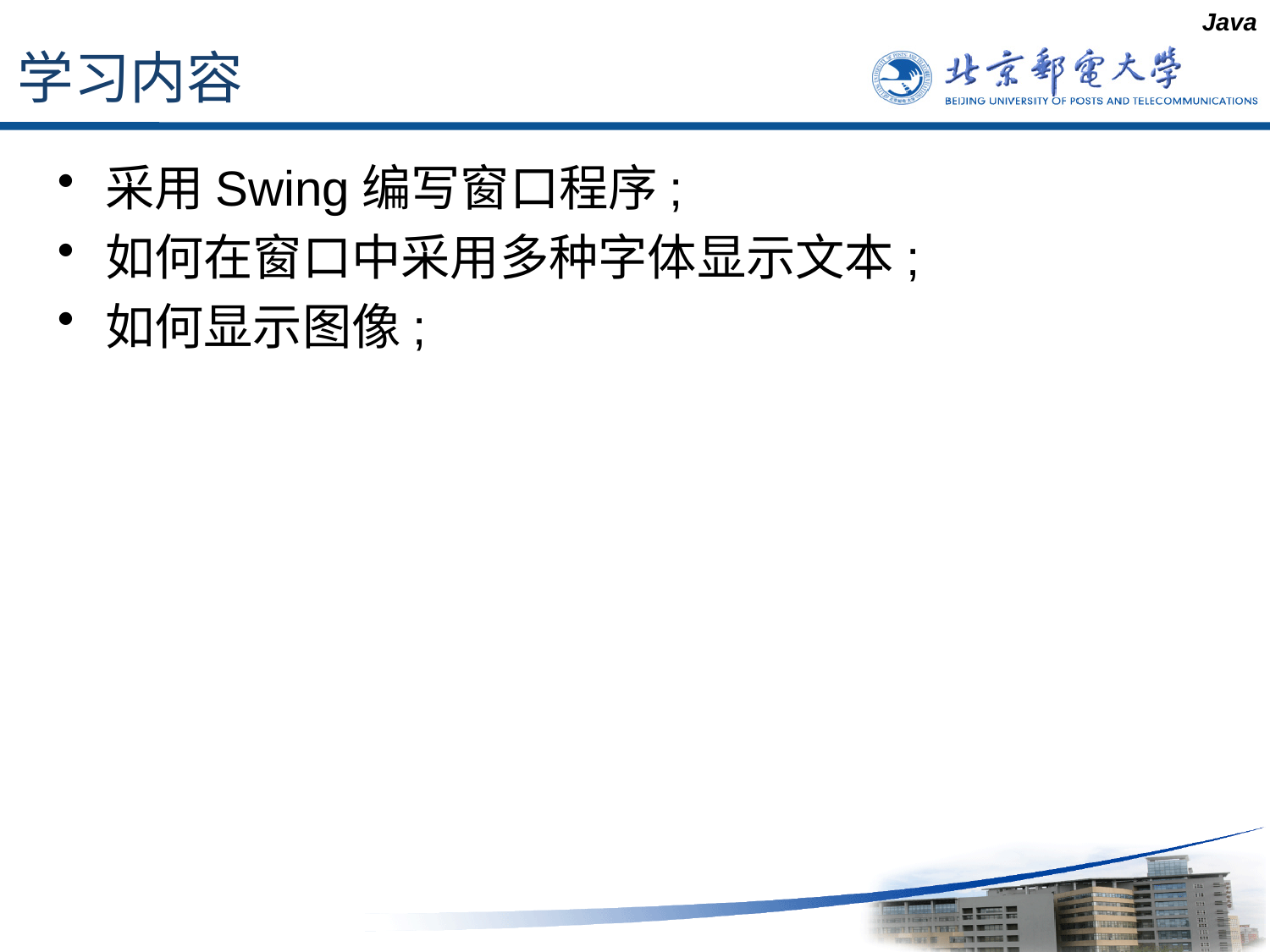

Java
# 学习内容
采用Swing编写窗口程序;
如何在窗口中采用多种字体显示文本;
如何显示图像;